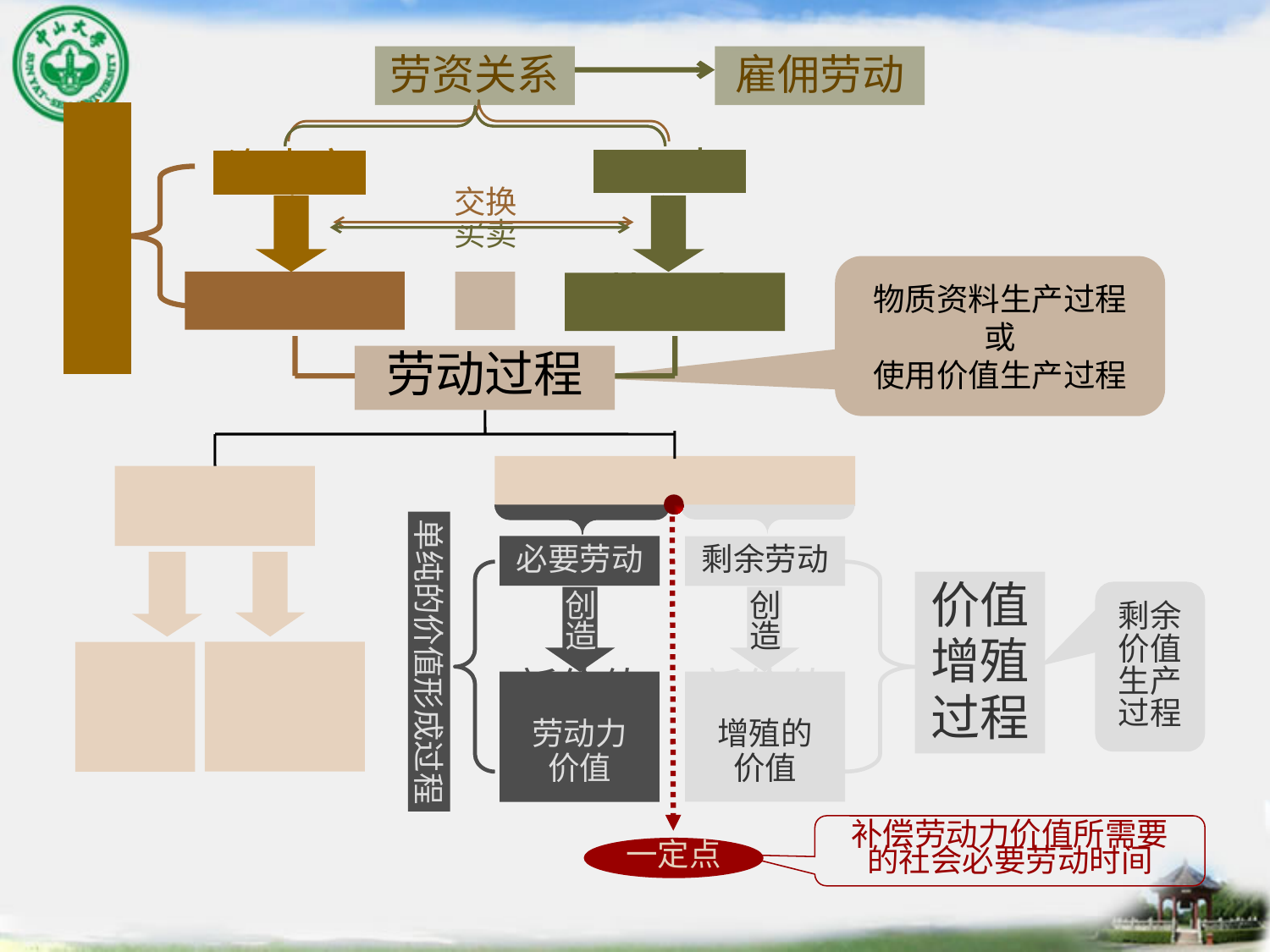

劳资关系
雇佣劳动

资本主义所有制

工  人
资本家

交换
买卖

占
有
仅
有
物质资料生产过程
或
使用价值生产过程
生产资料
+
劳动力

劳动过程

抽 象 劳 动
具体劳动

单纯的价值形成过程

必要劳动
剩余劳动
创
造
转移

价值
增殖
过程
剩余
价值
生产
过程
创
造
创
造
所消耗生产资料的原有价值
使用
价值
新价值
劳动力
价值
新价值
增殖的
价值
补偿劳动力价值所需要
的社会必要劳动时间
一定点